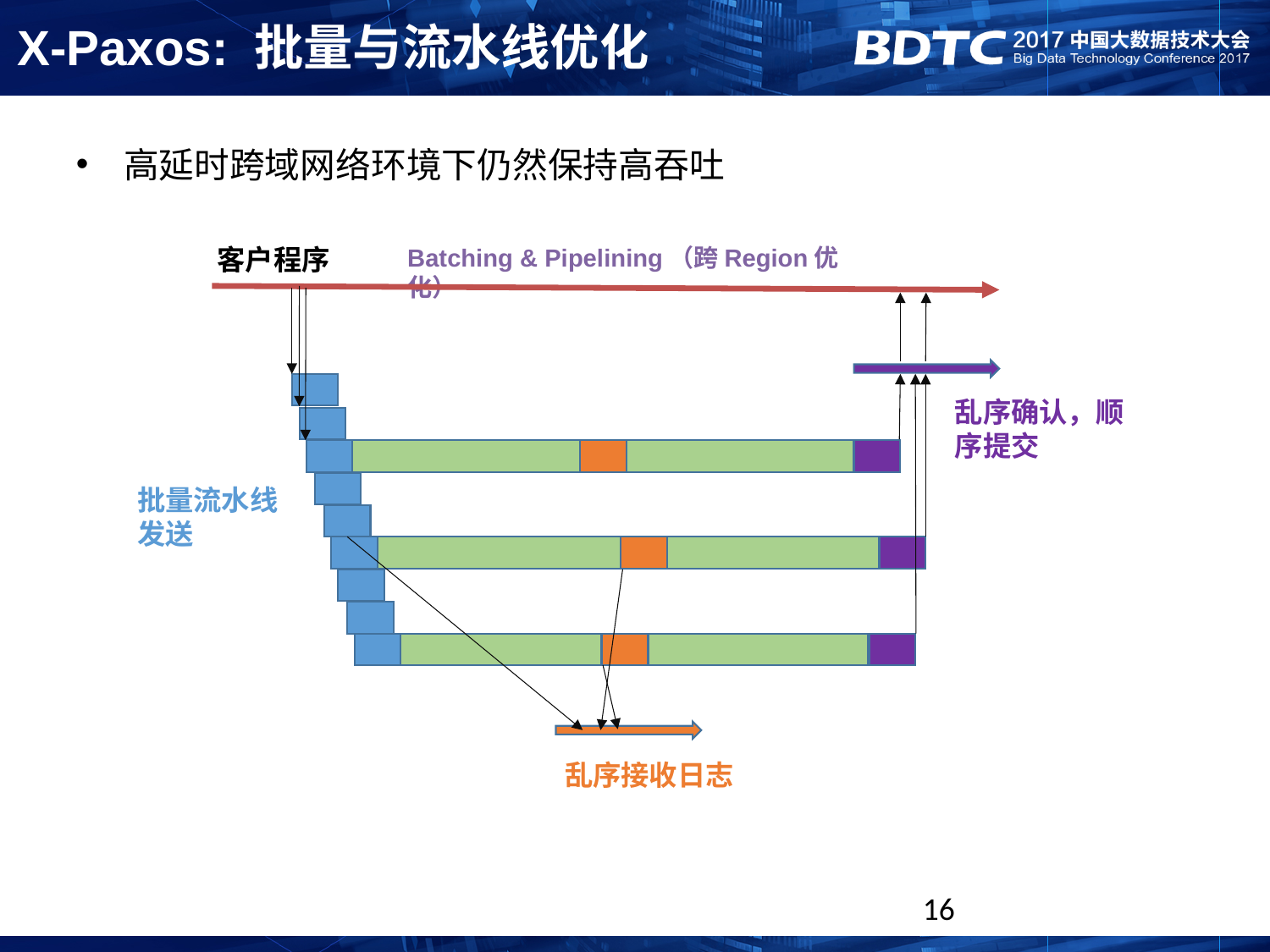

# X-Paxos: 批量与流水线优化
高延时跨域网络环境下仍然保持高吞吐
客户程序

乱序确认，顺序提交

批量流水线发送

乱序接收日志
Batching & Pipelining（跨Region优化）
16